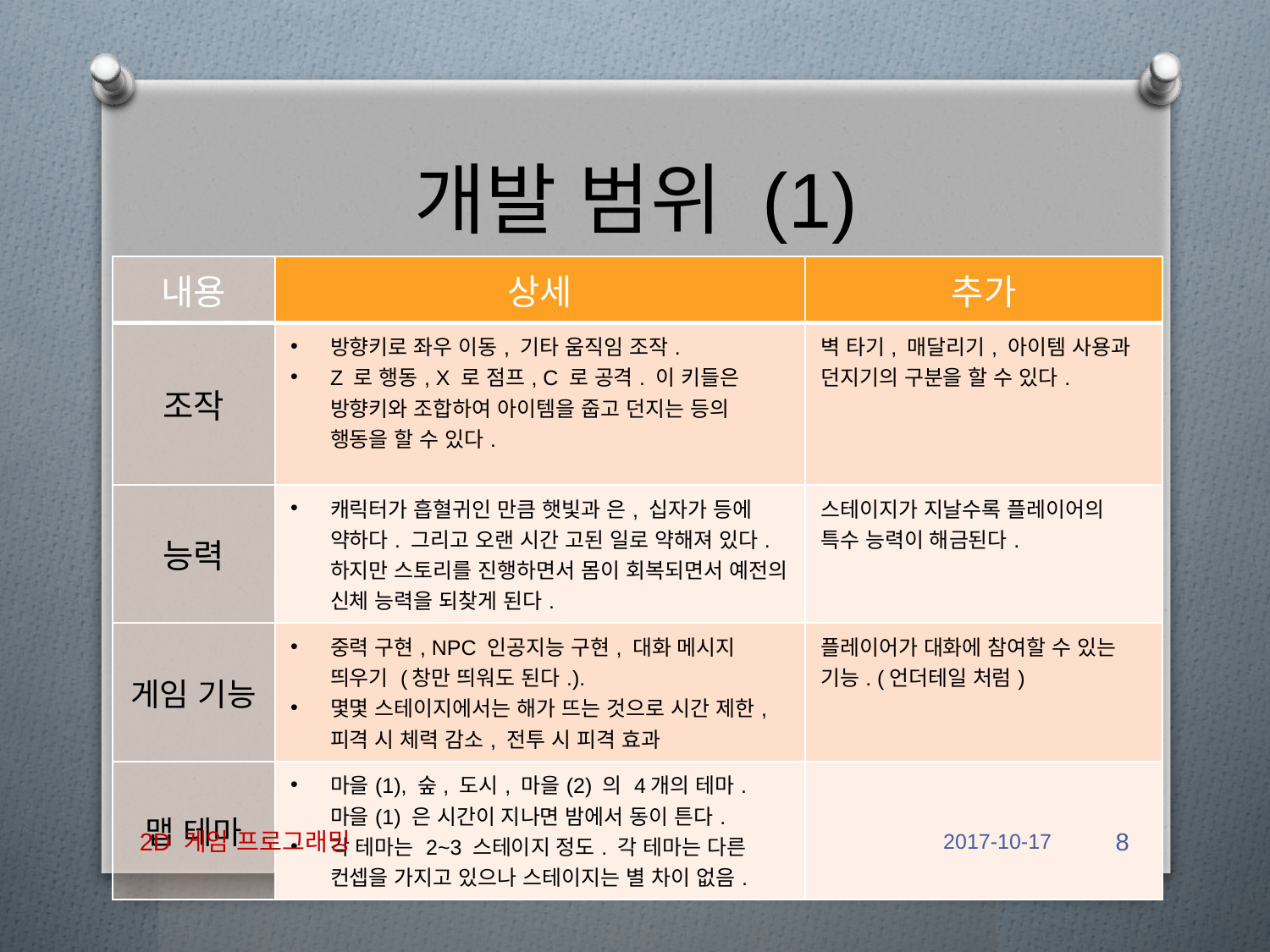

# 개발 범위 (1)
| 내용 | 상세 | 추가 |
| --- | --- | --- |
| 조작 | 방향키로 좌우 이동, 기타 움직임 조작. Z 로 행동, X 로 점프, C 로 공격. 이 키들은 방향키와 조합하여 아이템을 줍고 던지는 등의 행동을 할 수 있다. | 벽 타기, 매달리기, 아이템 사용과 던지기의 구분을 할 수 있다. |
| 능력 | 캐릭터가 흡혈귀인 만큼 햇빛과 은, 십자가 등에 약하다. 그리고 오랜 시간 고된 일로 약해져 있다. 하지만 스토리를 진행하면서 몸이 회복되면서 예전의 신체 능력을 되찾게 된다. | 스테이지가 지날수록 플레이어의 특수 능력이 해금된다. |
| 게임 기능 | 중력 구현, NPC 인공지능 구현, 대화 메시지 띄우기 (창만 띄워도 된다.). 몇몇 스테이지에서는 해가 뜨는 것으로 시간 제한, 피격 시 체력 감소, 전투 시 피격 효과 | 플레이어가 대화에 참여할 수 있는 기능. (언더테일 처럼) |
| 맵 테마 | 마을(1), 숲, 도시, 마을(2) 의 4개의 테마. 마을(1) 은 시간이 지나면 밤에서 동이 튼다. 각 테마는 2~3 스테이지 정도. 각 테마는 다른 컨셉을 가지고 있으나 스테이지는 별 차이 없음. |  |
2D 게임 프로그래밍
2017-10-17
8